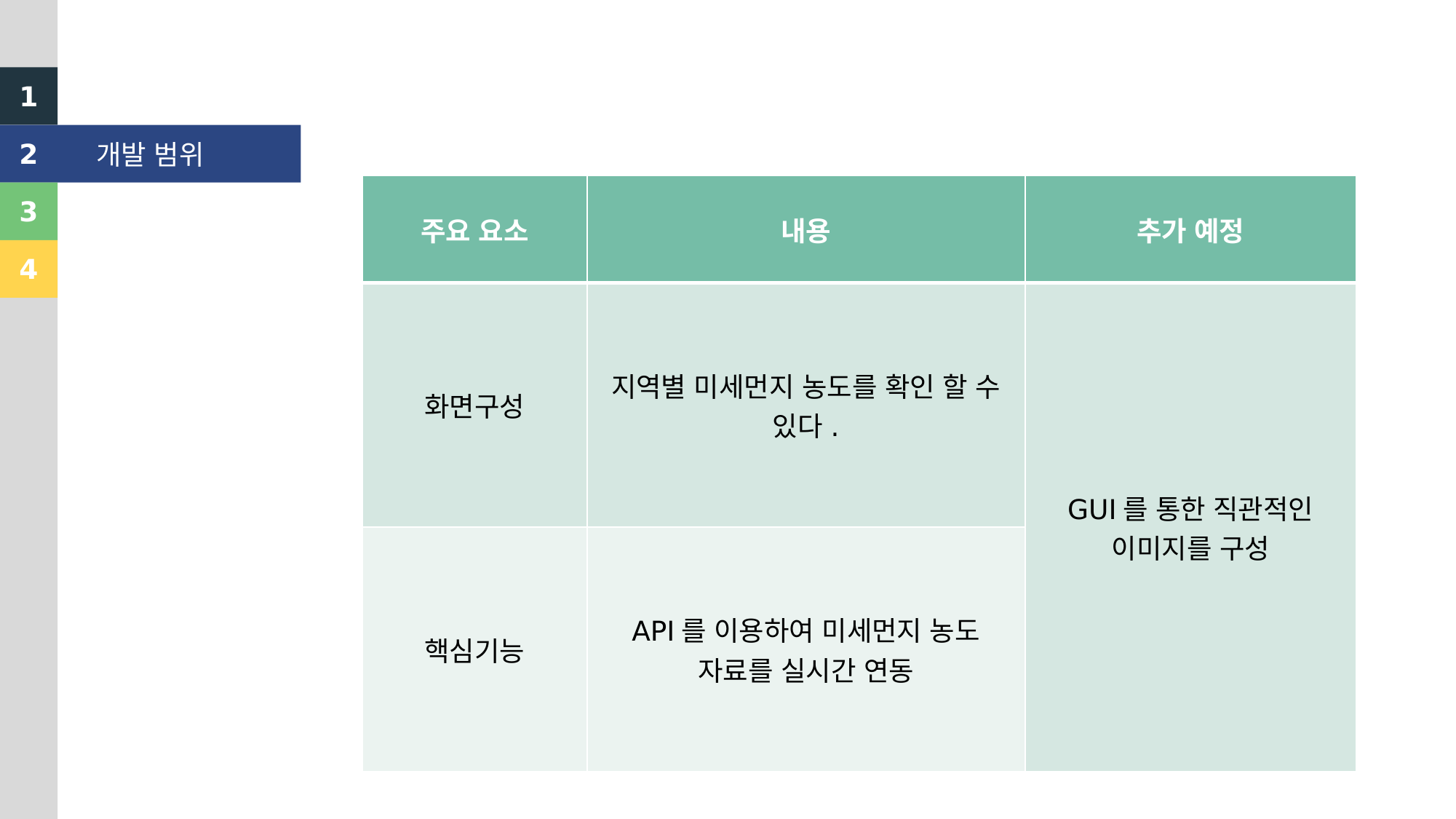

1
개발 범위
2
| 주요 요소 | 내용 |
| --- | --- |
| 화면구성 | 지역 검색, 오염 정보 확인, PM10 관련 정보, 미세먼지 정보, 미세먼지 정보 관련 메일 보내기 등을 모두 GUI로 구현 |
| 핵심기능 | API를 이용하여 미세먼지 농도 자료를 실시간 연동 및 C,C++ 연동 |
| 사용할 API | 미세먼지 농도 측정을 위한 (대기오염정보 조회 서비스) 지역을 설정 하기 위한 ((구)지번주소조회 서비스) |
| 주요 요소 | 내용 | 추가 예정 |
| --- | --- | --- |
| 화면구성 | 지역별 미세먼지 농도를 확인 할 수 있다. | GUI를 통한 직관적인 이미지를 구성 |
| 핵심기능 | API를 이용하여 미세먼지 농도 자료를 실시간 연동 |  |

3

4